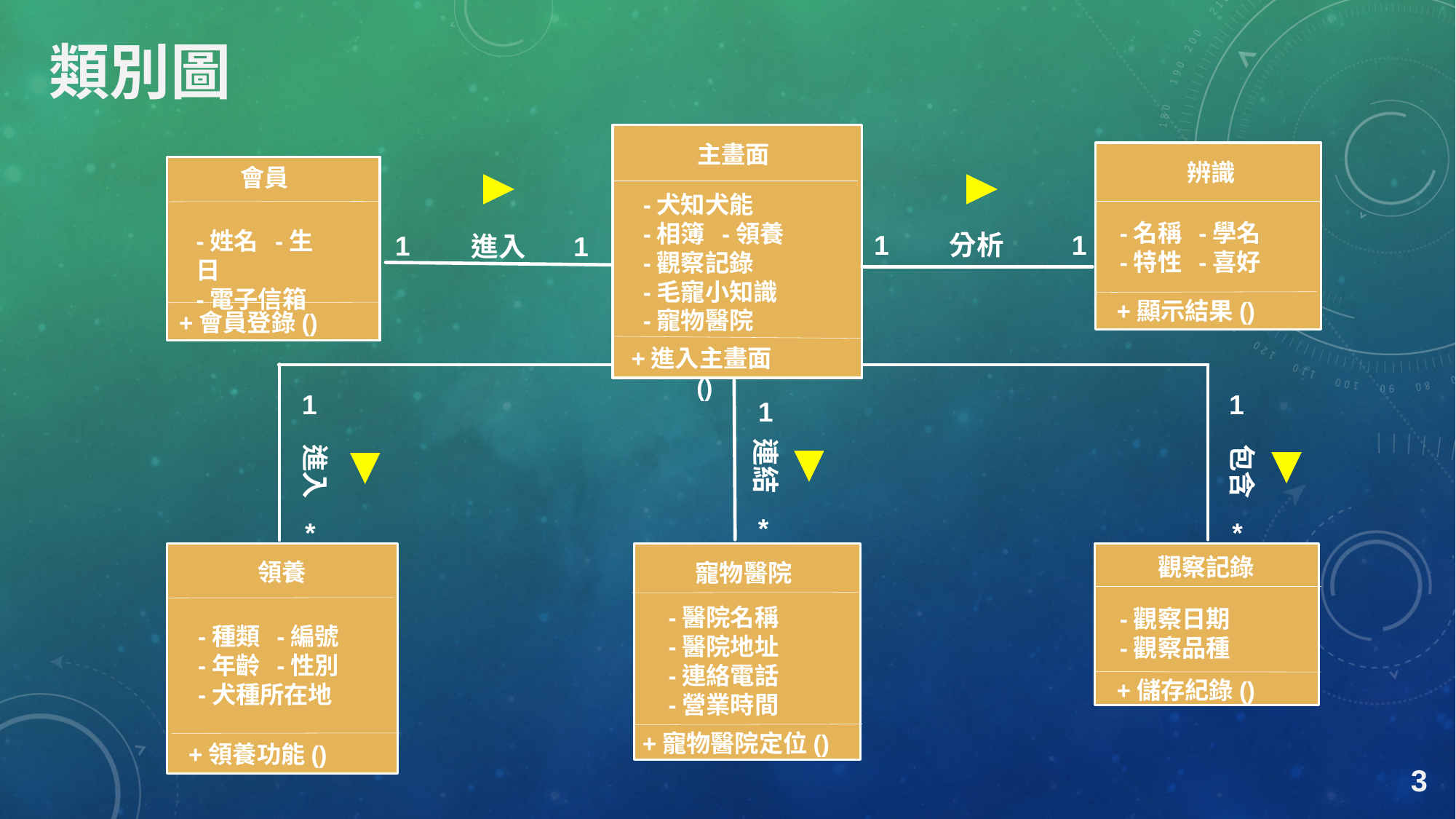

類別圖

主畫面
-犬知犬能
-相簿  -領養
-觀察記錄
-毛寵小知識
-寵物醫院

辨識
-名稱  -學名
-特性  -喜好

會員
-姓名  -生日
-電子信箱
+會員登錄()

1
分析
1
1
進入
1
+顯示結果()
+進入主畫面()
1
進入
*
1
包含
*
1
連結
*

-種類  -編號
-年齡  -性別
-犬種所在地
領養

寵物醫院
-醫院名稱
-醫院地址
-連絡電話
-營業時間

觀察記錄
-觀察日期
-觀察品種
+儲存紀錄()
+寵物醫院定位()
+領養功能()
3